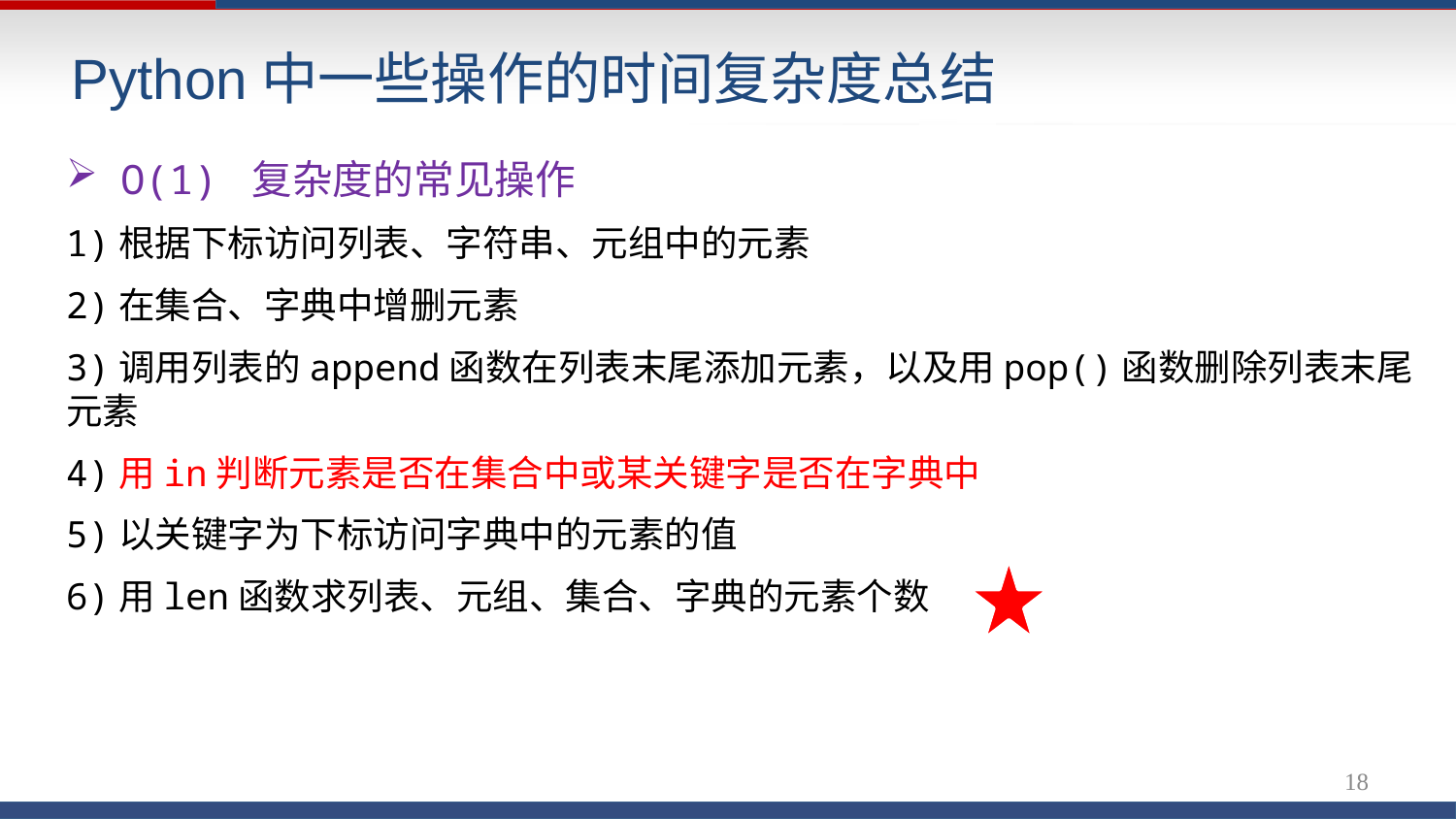

# Python中一些操作的时间复杂度总结
O(1) 复杂度的常见操作
1)根据下标访问列表、字符串、元组中的元素
2)在集合、字典中增删元素
3)调用列表的append函数在列表末尾添加元素，以及用pop()函数删除列表末尾元素
4)用in判断元素是否在集合中或某关键字是否在字典中
5)以关键字为下标访问字典中的元素的值
6)用len函数求列表、元组、集合、字典的元素个数

18